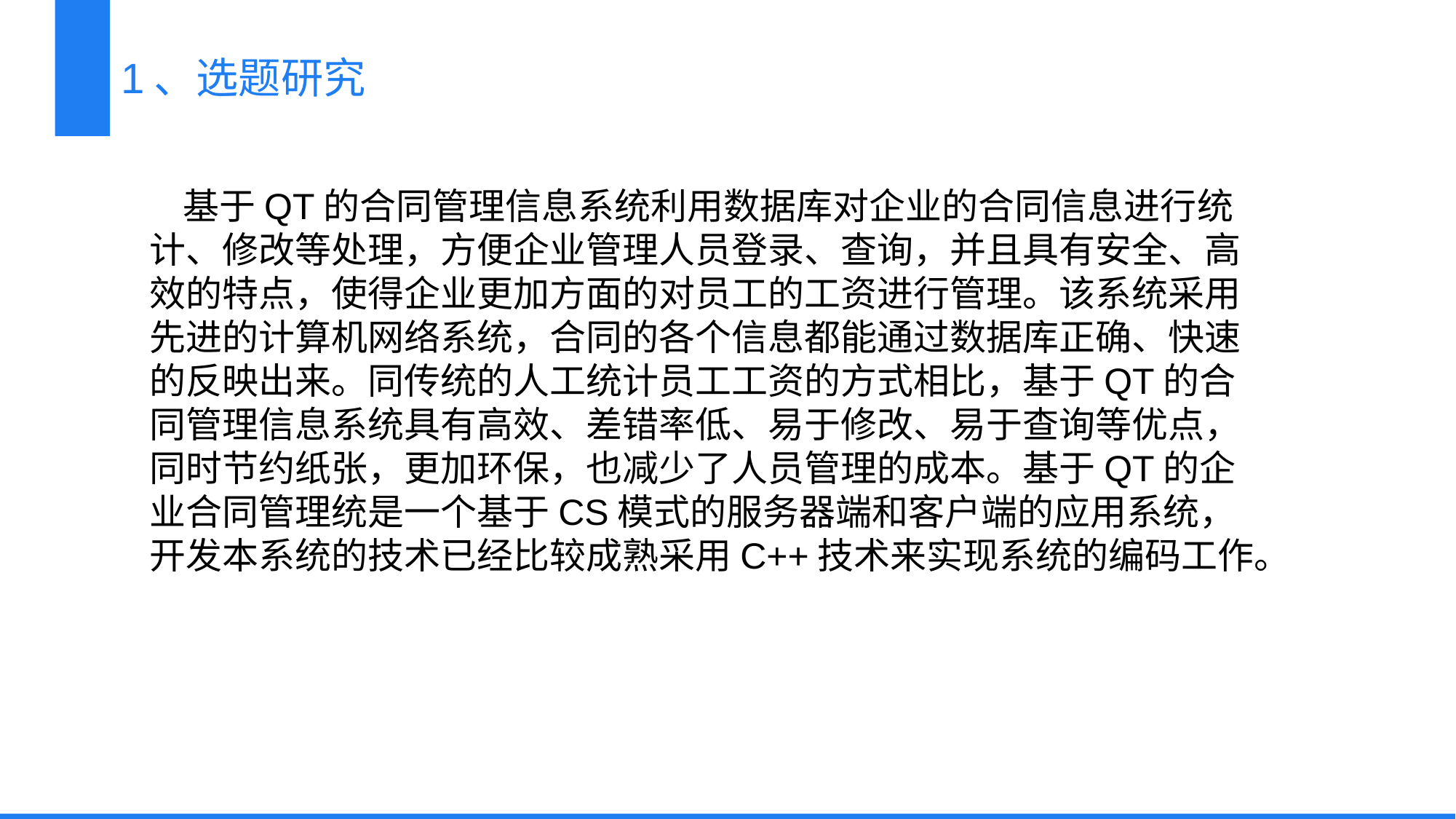

1、选题研究
   基于QT的合同管理信息系统利用数据库对企业的合同信息进行统计、修改等处理，方便企业管理人员登录、查询，并且具有安全、高效的特点，使得企业更加方面的对员工的工资进行管理。该系统采用先进的计算机网络系统，合同的各个信息都能通过数据库正确、快速的反映出来。同传统的人工统计员工工资的方式相比，基于QT的合同管理信息系统具有高效、差错率低、易于修改、易于查询等优点，同时节约纸张，更加环保，也减少了人员管理的成本。基于QT的企业合同管理统是一个基于CS模式的服务器端和客户端的应用系统，开发本系统的技术已经比较成熟采用C++技术来实现系统的编码工作。